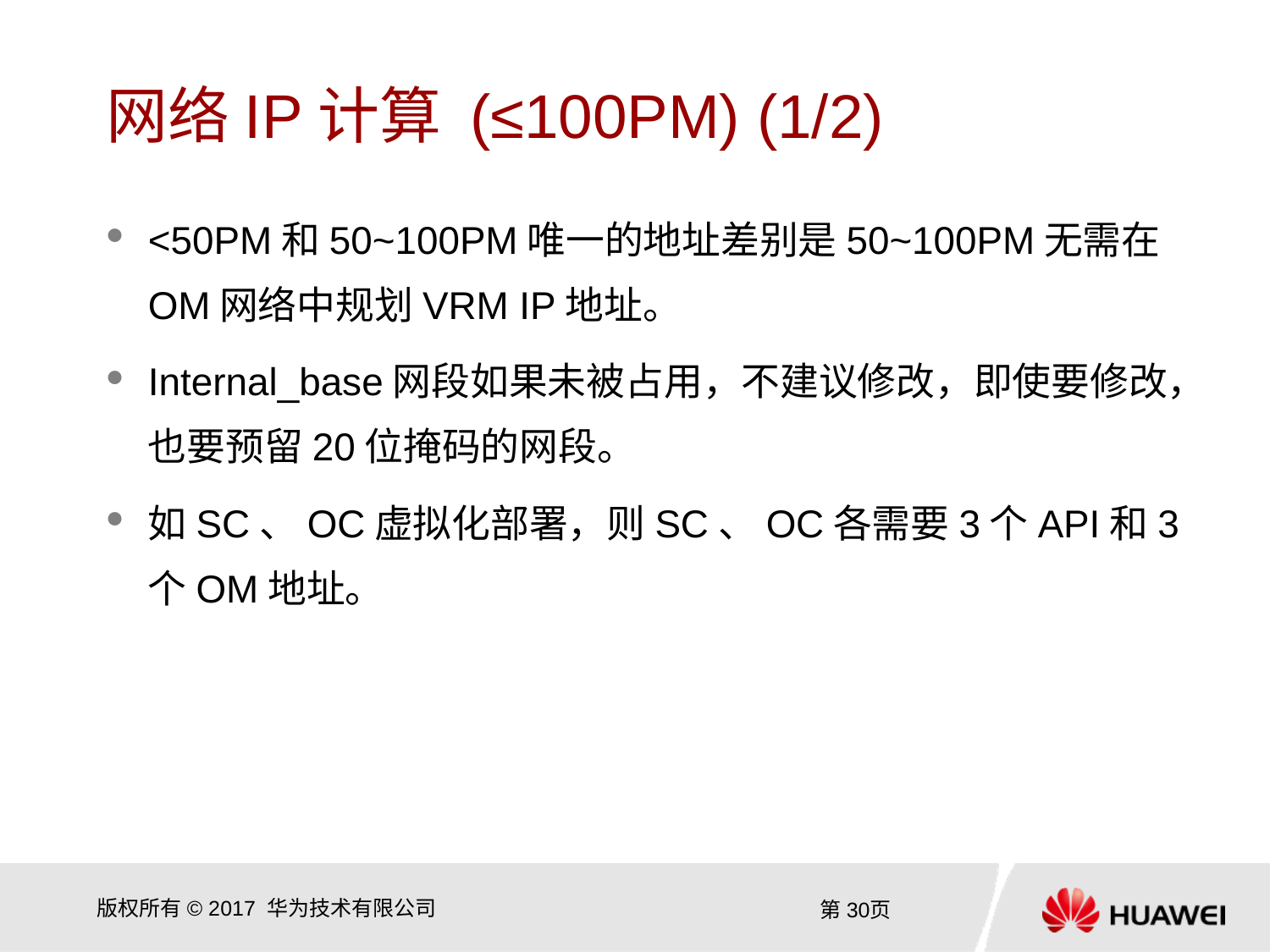

# 网络IP计算 (≤100PM) (1/2)
<50PM和50~100PM唯一的地址差别是50~100PM无需在OM网络中规划VRM IP地址。
Internal_base网段如果未被占用，不建议修改，即使要修改，也要预留20位掩码的网段。
如SC、OC虚拟化部署，则SC、OC各需要3个API和3个OM地址。